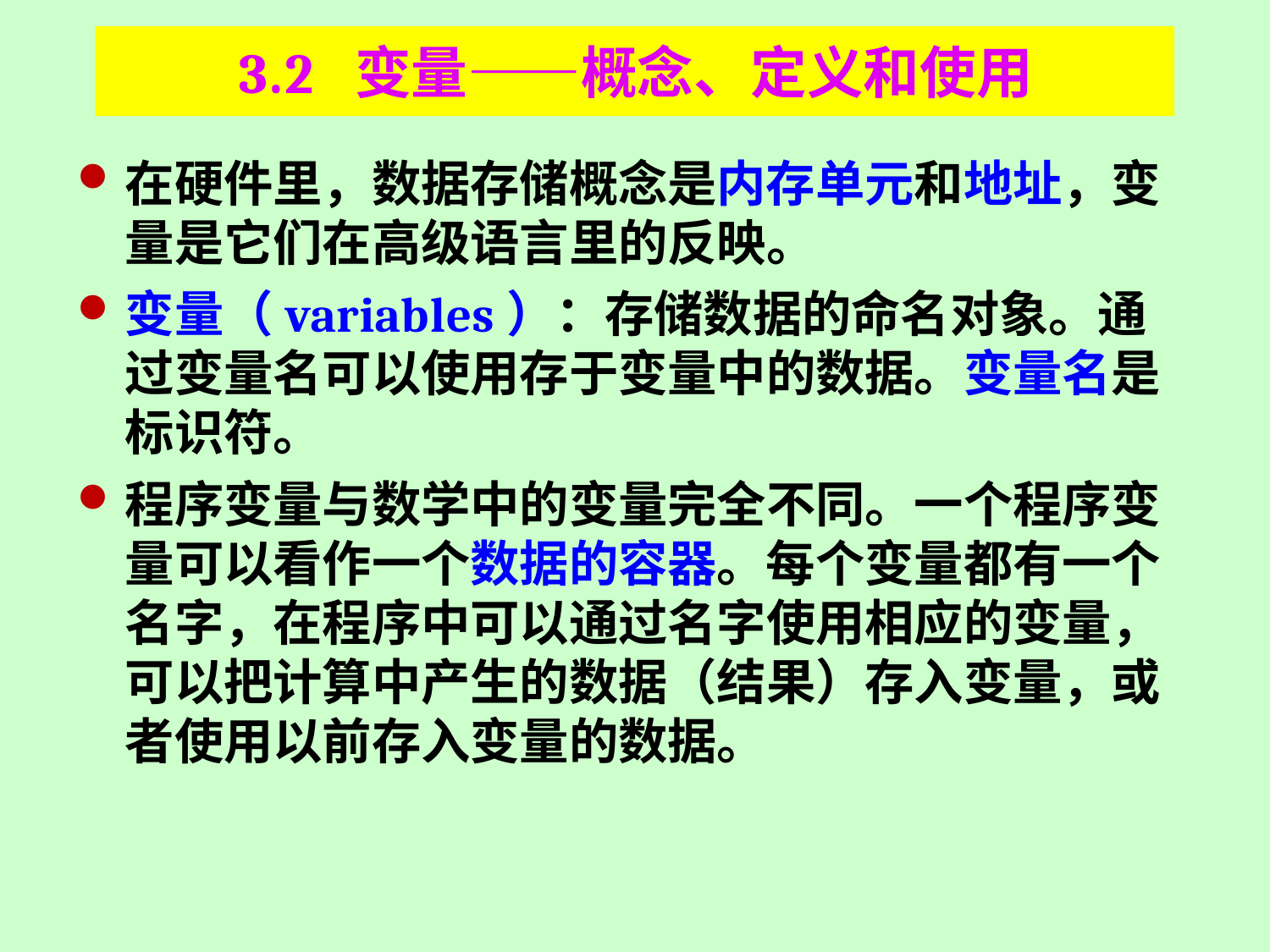

# 3.2  变量——概念、定义和使用
在硬件里，数据存储概念是内存单元和地址，变量是它们在高级语言里的反映。
变量（variables）：存储数据的命名对象。通过变量名可以使用存于变量中的数据。变量名是标识符。
程序变量与数学中的变量完全不同。一个程序变量可以看作一个数据的容器。每个变量都有一个名字，在程序中可以通过名字使用相应的变量，可以把计算中产生的数据（结果）存入变量，或者使用以前存入变量的数据。
8